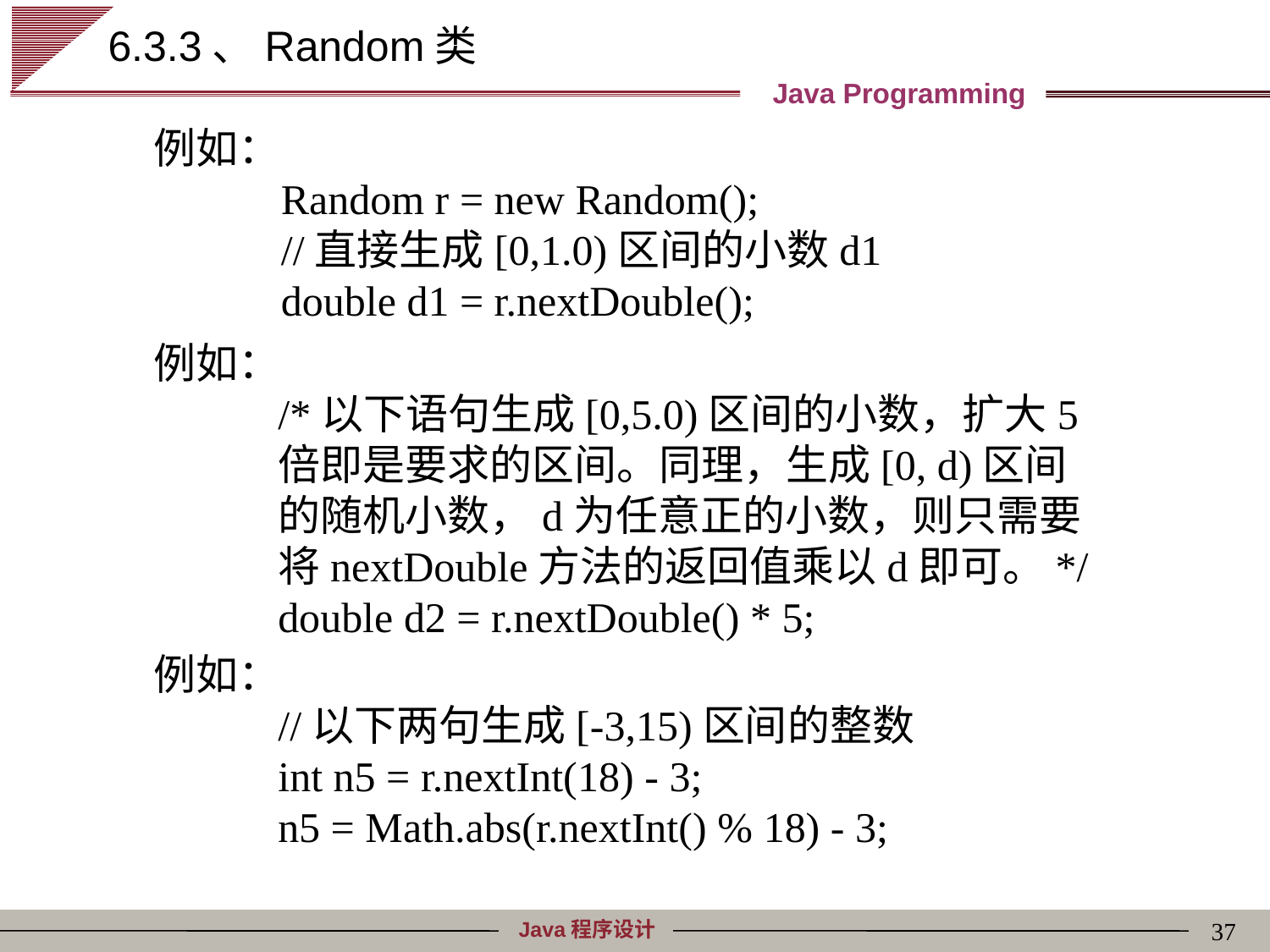

# 6.3.3、Random类
例如：
	Random r = new Random();
	//直接生成[0,1.0)区间的小数d1
	double d1 = r.nextDouble();
例如：
	/*以下语句生成[0,5.0)区间的小数，扩大5倍即是要求的区间。同理，生成[0, d)区间的随机小数，d为任意正的小数，则只需要将nextDouble方法的返回值乘以d即可。*/
	double d2 = r.nextDouble() * 5;
例如：
	//以下两句生成[-3,15)区间的整数
	int n5 = r.nextInt(18) - 3;
	n5 = Math.abs(r.nextInt() % 18) - 3;